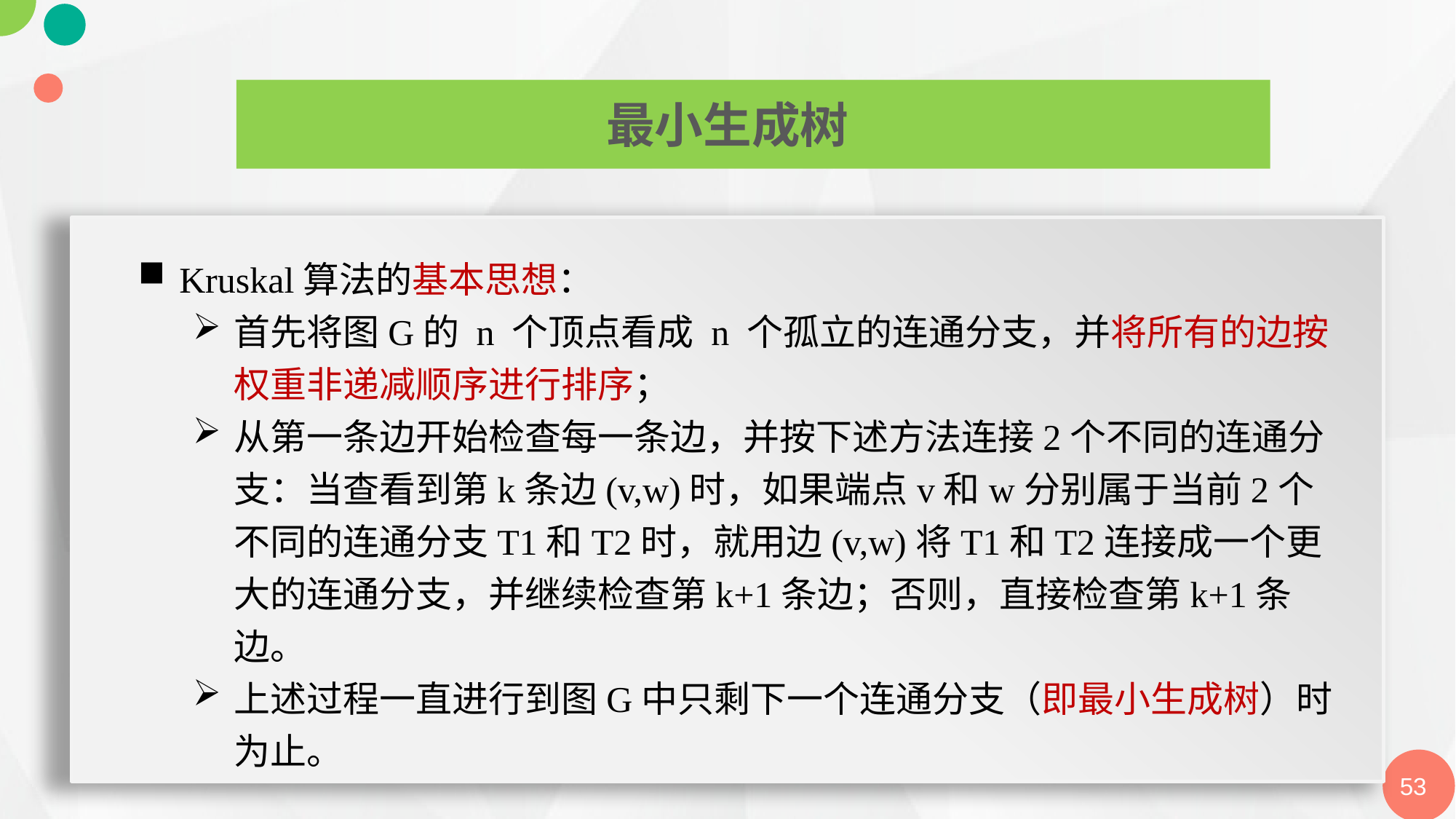

最小生成树
Kruskal算法的基本思想：
首先将图G的 n 个顶点看成 n 个孤立的连通分支，并将所有的边按权重非递减顺序进行排序；
从第一条边开始检查每一条边，并按下述方法连接2个不同的连通分支：当查看到第k条边(v,w)时，如果端点v和w分别属于当前2个不同的连通分支T1和T2时，就用边(v,w)将T1和T2连接成一个更大的连通分支，并继续检查第k+1条边；否则，直接检查第k+1条边。
上述过程一直进行到图G中只剩下一个连通分支（即最小生成树）时为止。